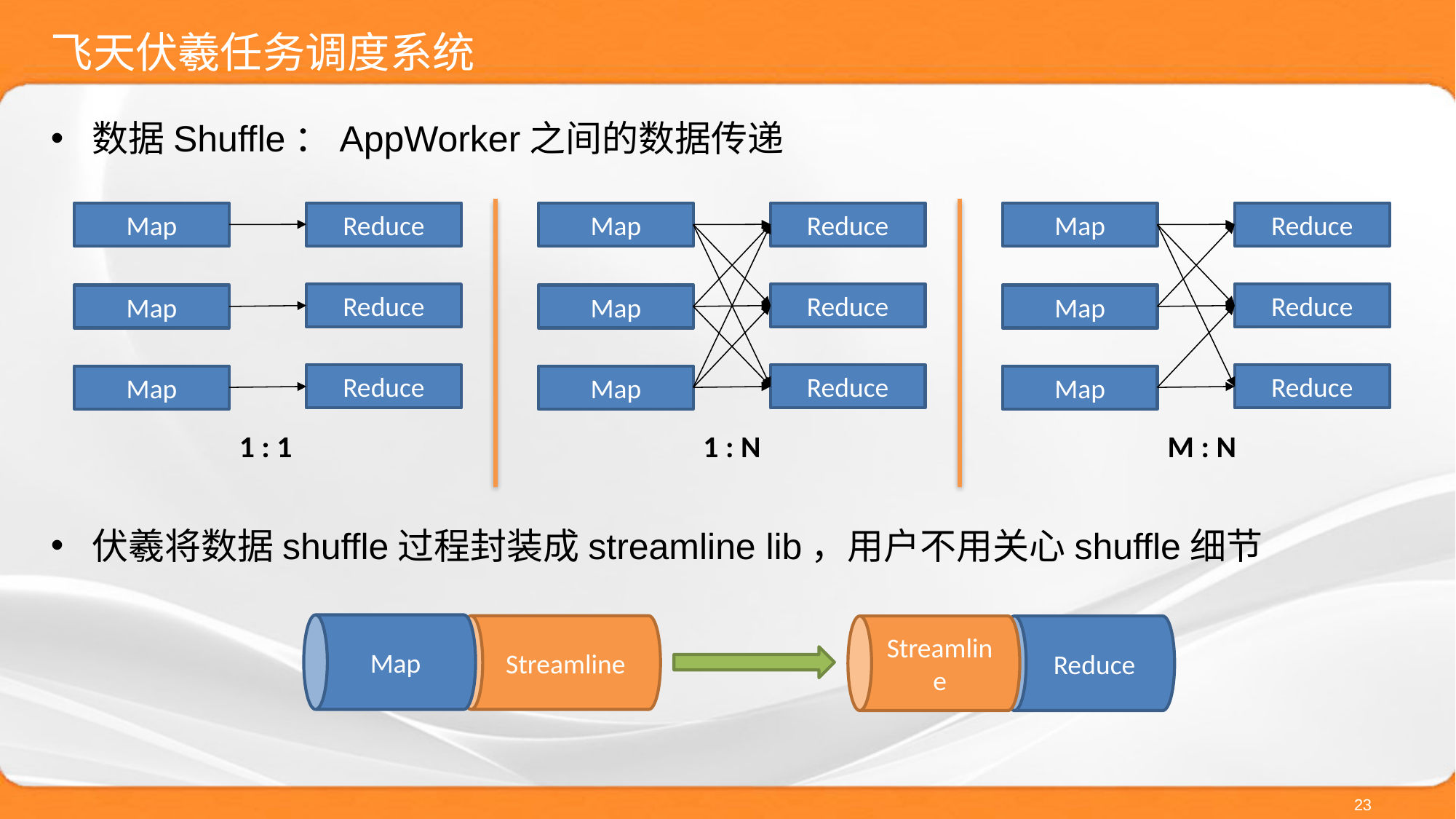

# 飞天伏羲任务调度系统
数据Shuffle：AppWorker之间的数据传递

伏羲将数据shuffle过程封装成streamline lib，用户不用关心shuffle细节
Reduce
Reduce
Reduce
Map
Map
Map
Reduce
Reduce
Reduce
Map
Map
Map
Reduce
Reduce
Reduce
Map
Map
Map
1 : 1
1 : N
M : N
Streamline
Map
Reduce
Streamline

23